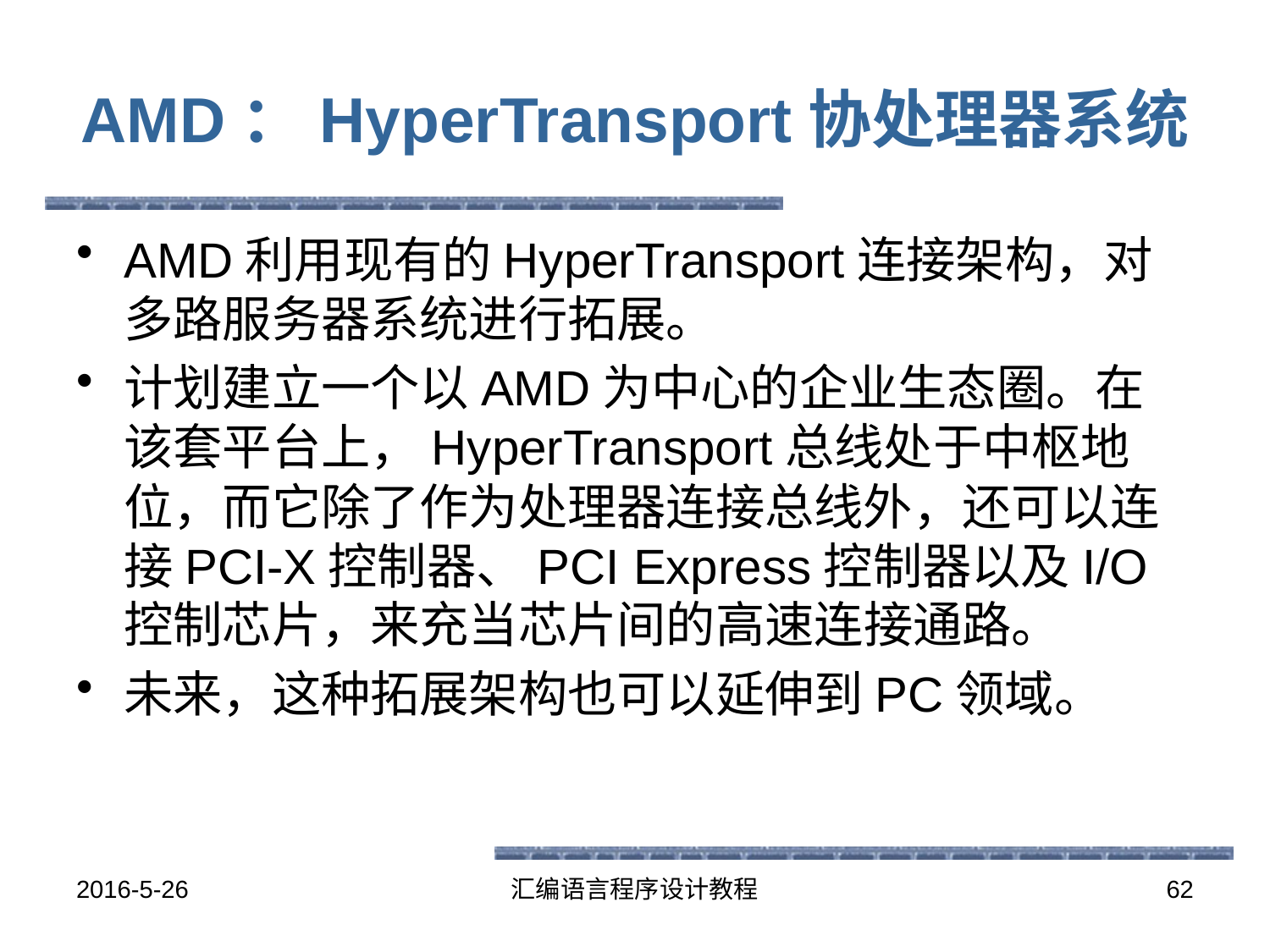

# AMD：HyperTransport协处理器系统
AMD利用现有的HyperTransport连接架构，对多路服务器系统进行拓展。
计划建立一个以AMD为中心的企业生态圈。在该套平台上，HyperTransport总线处于中枢地位，而它除了作为处理器连接总线外，还可以连接PCI-X控制器、PCI Express控制器以及I/O控制芯片，来充当芯片间的高速连接通路。
未来，这种拓展架构也可以延伸到PC领域。
2016-5-26
汇编语言程序设计教程
62